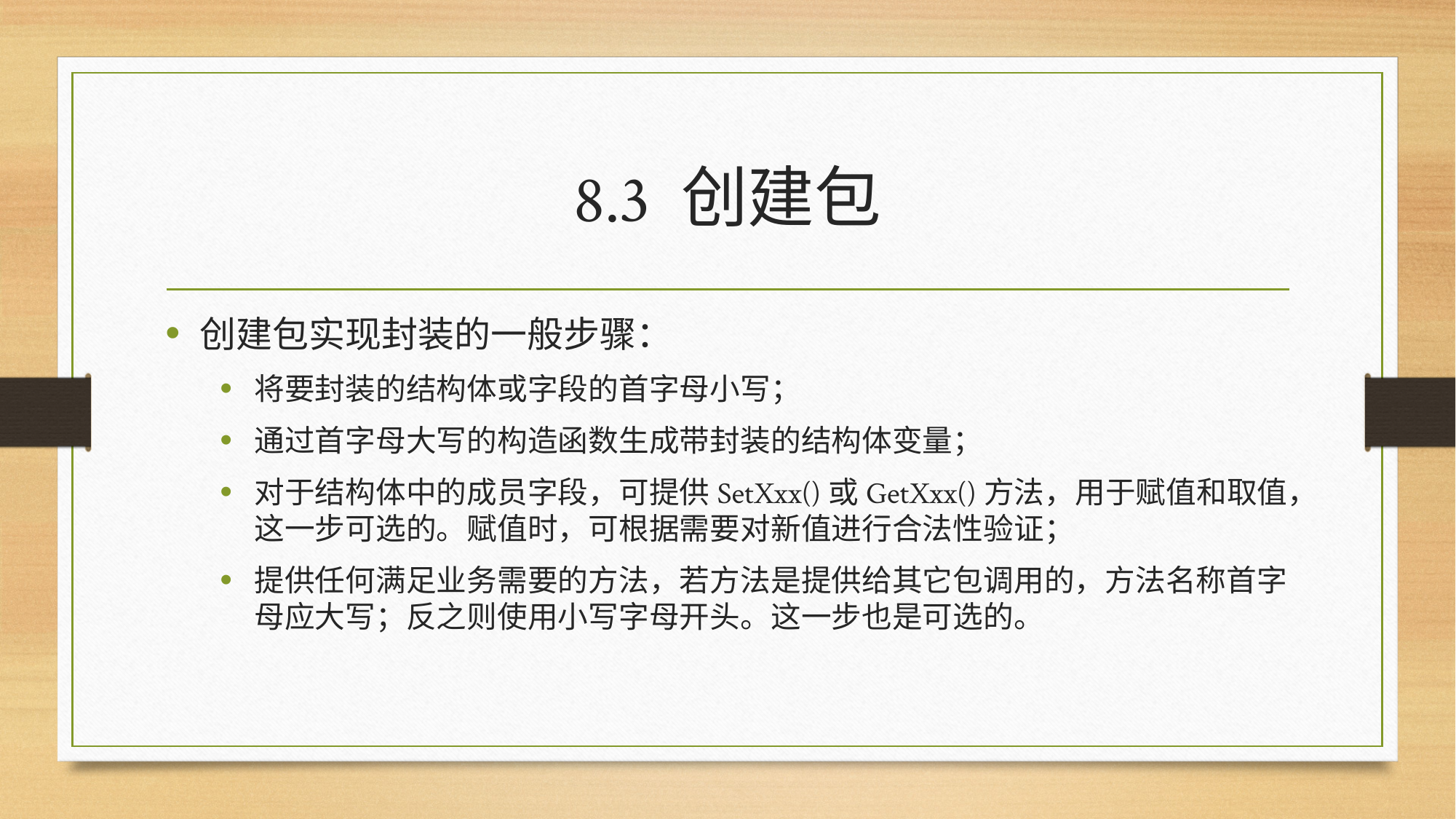

# 8.3 创建包
创建包实现封装的一般步骤：
将要封装的结构体或字段的首字母小写；
通过首字母大写的构造函数生成带封装的结构体变量；
对于结构体中的成员字段，可提供SetXxx()或GetXxx()方法，用于赋值和取值，这一步可选的。赋值时，可根据需要对新值进行合法性验证；
提供任何满足业务需要的方法，若方法是提供给其它包调用的，方法名称首字母应大写；反之则使用小写字母开头。这一步也是可选的。